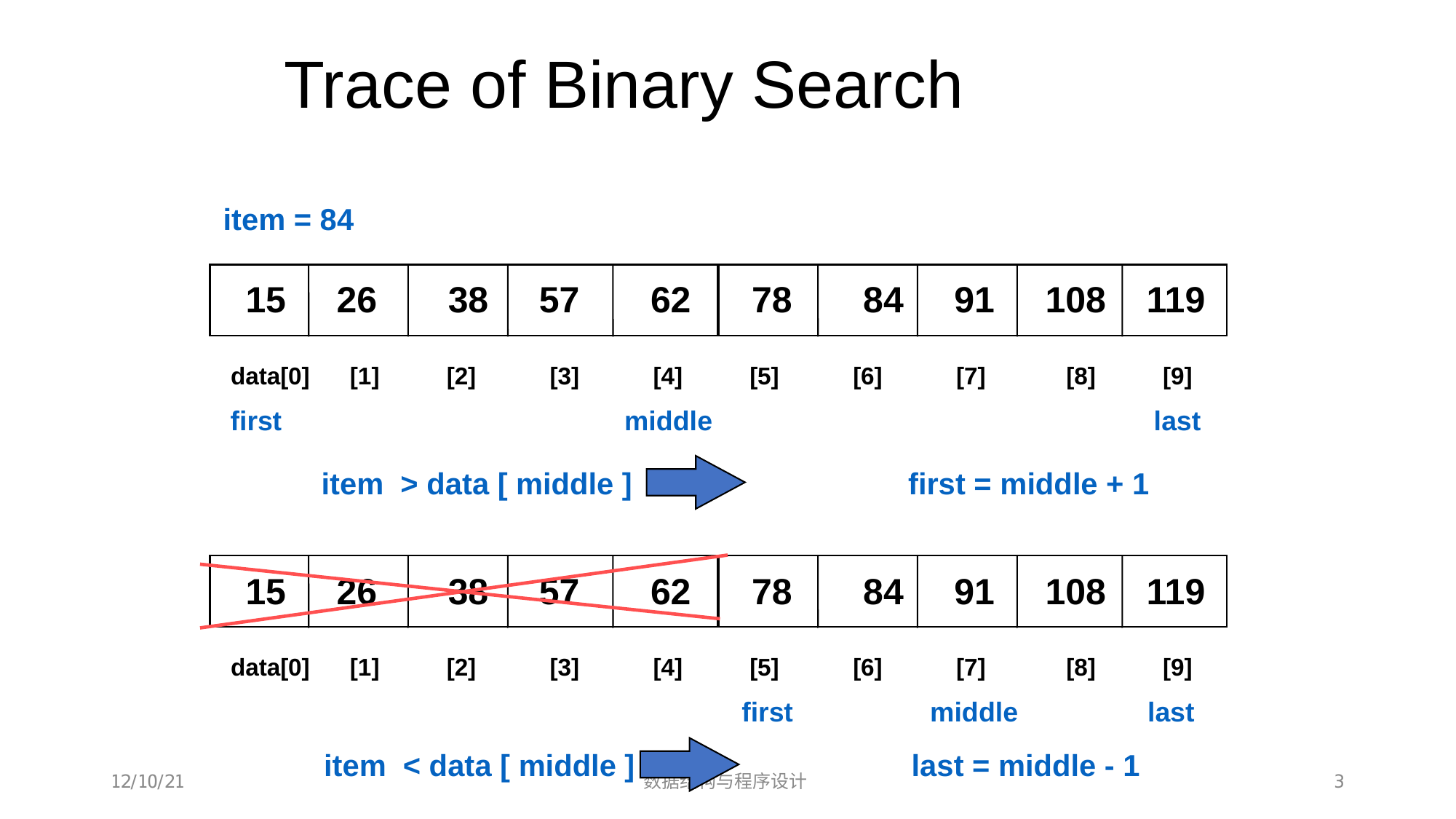

# Trace of Binary Search
item = 84

15     26       38     57       62      78       84     91     108    119
data[0]      [1]          [2]           [3]           [4]          [5]           [6]           [7]            [8]          [9]

  first                                             middle                                                          last

item  > data [ middle ]	                               first = middle + 1

 item  < data [ middle ]			      last = middle - 1

15     26       38     57       62      78       84     91     108    119
data[0]      [1]          [2]           [3]           [4]          [5]           [6]           [7]            [8]          [9]
  first                  middle                 last
12/10/21
数据结构与程序设计
3